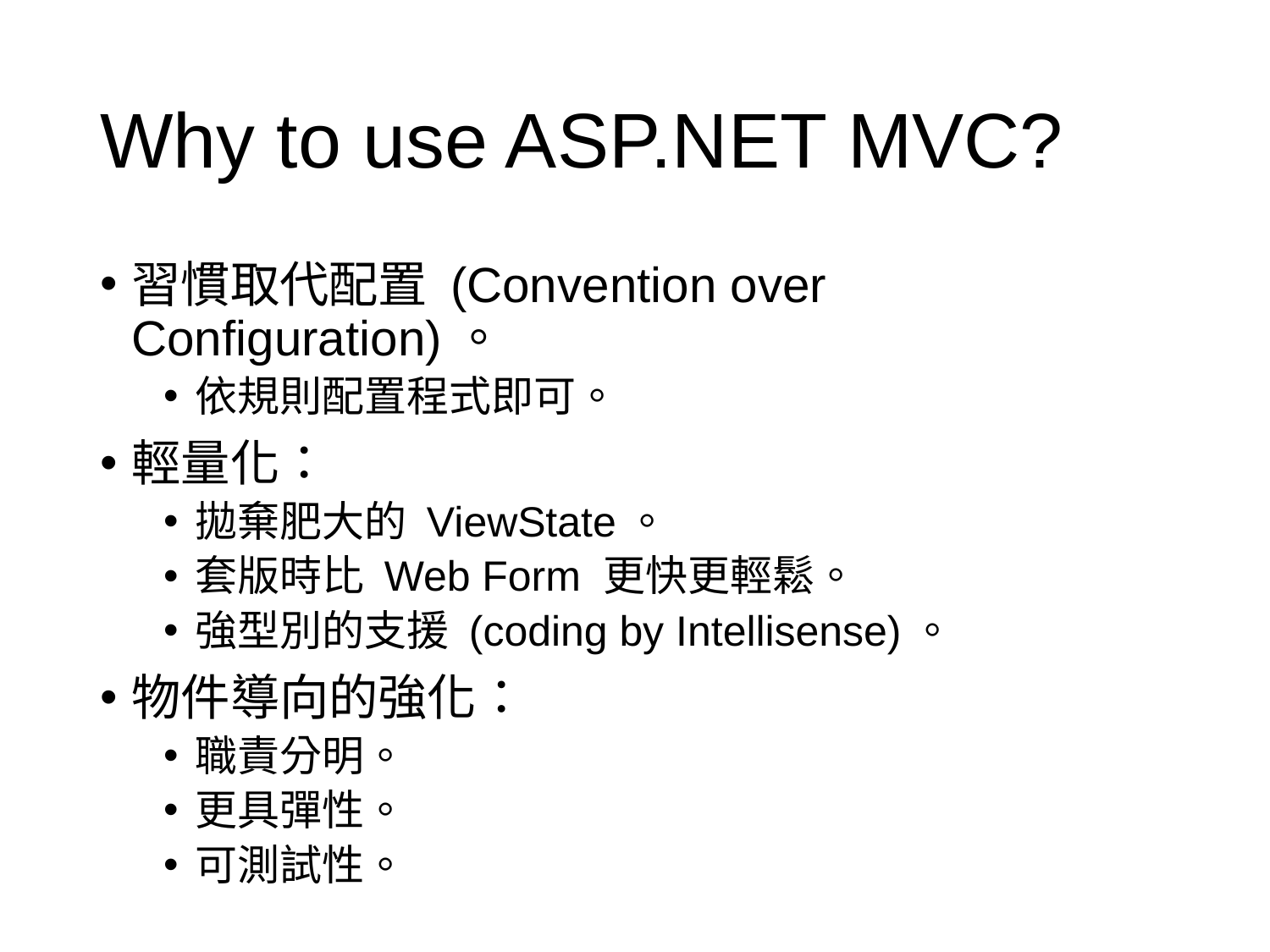

# Why to use ASP.NET MVC?
習慣取代配置 (Convention over Configuration)。
依規則配置程式即可。
輕量化：
拋棄肥大的 ViewState。
套版時比 Web Form 更快更輕鬆。
強型別的支援 (coding by Intellisense)。
物件導向的強化：
職責分明。
更具彈性。
可測試性。